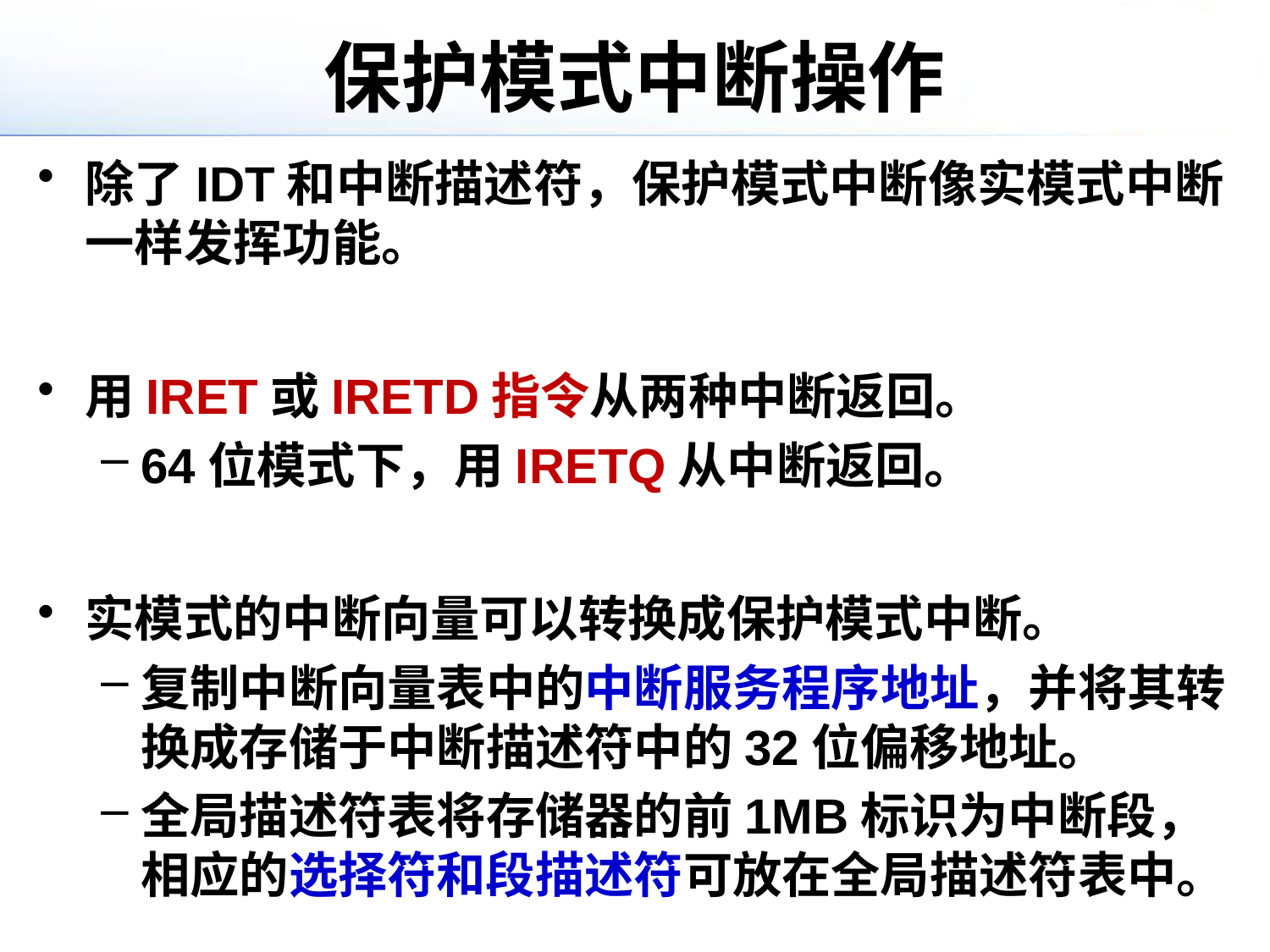

# 保护模式中断操作
除了IDT和中断描述符，保护模式中断像实模式中断一样发挥功能。

用IRET或IRETD指令从两种中断返回。
64位模式下，用IRETQ从中断返回。

实模式的中断向量可以转换成保护模式中断。
复制中断向量表中的中断服务程序地址，并将其转换成存储于中断描述符中的32位偏移地址。
全局描述符表将存储器的前1MB标识为中断段，相应的选择符和段描述符可放在全局描述符表中。